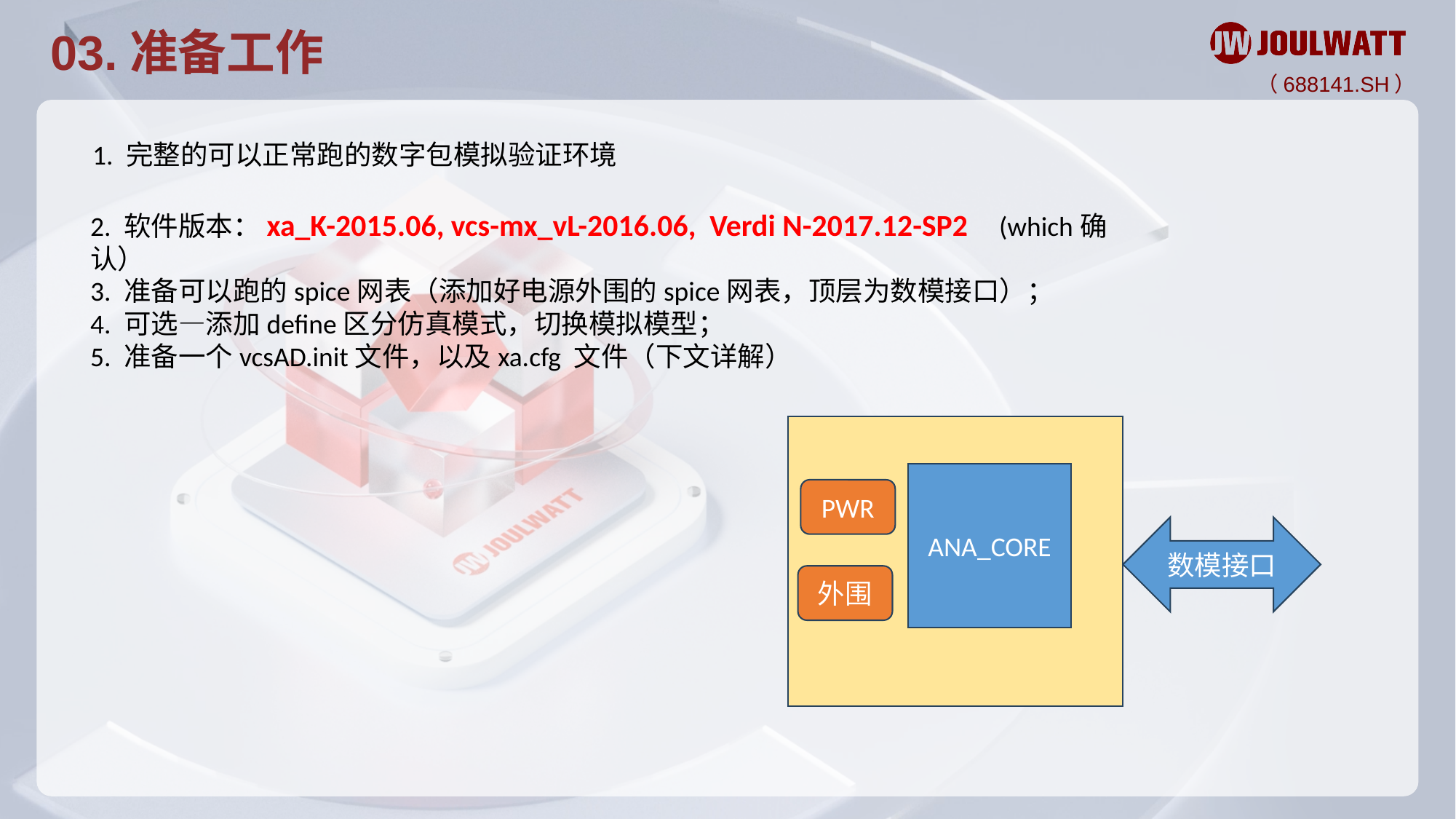

03.准备工作
1. 完整的可以正常跑的数字包模拟验证环境
2. 软件版本：xa_K-2015.06, vcs-mx_vL-2016.06,  Verdi N-2017.12-SP2     (which确认）
3. 准备可以跑的spice网表（添加好电源外围的spice网表，顶层为数模接口）；
4. 可选—添加define区分仿真模式，切换模拟模型；
5. 准备一个vcsAD.init文件，以及xa.cfg 文件（下文详解）

ANA_CORE
PWR
数模接口
外围